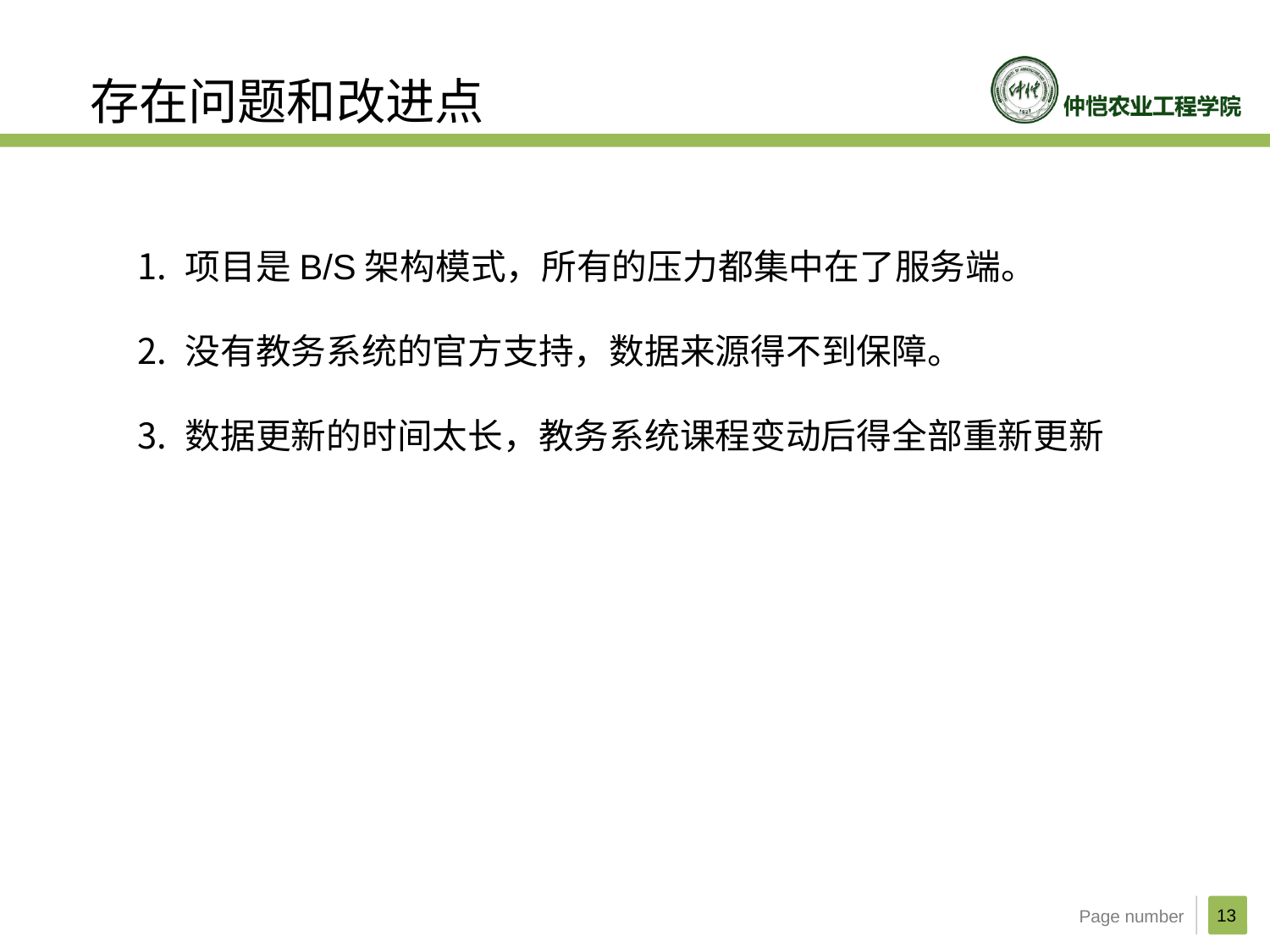

存在问题和改进点
项目是B/S架构模式，所有的压力都集中在了服务端。
没有教务系统的官方支持，数据来源得不到保障。
数据更新的时间太长，教务系统课程变动后得全部重新更新